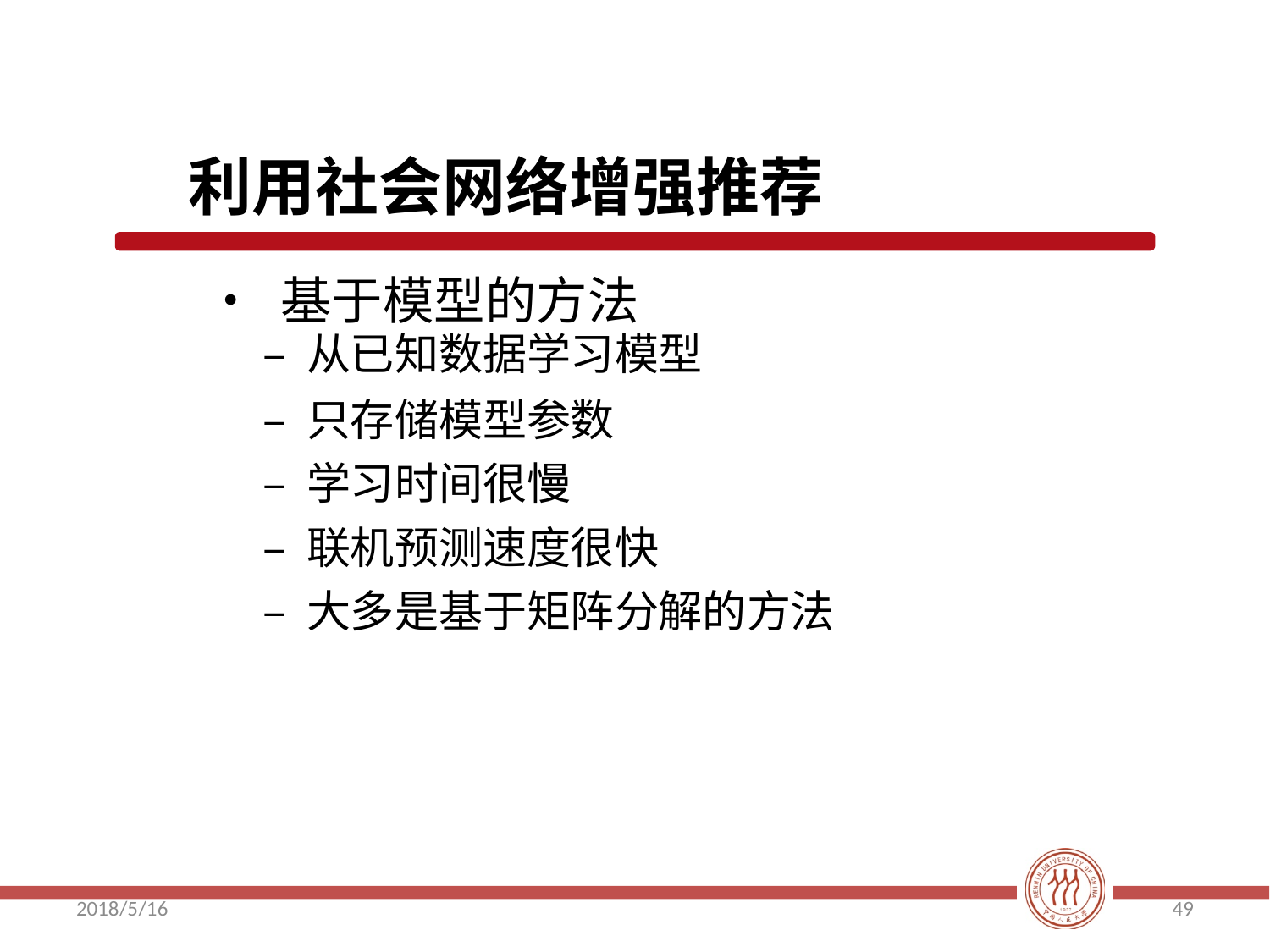

利用社会网络增强推荐

	• 基于模型的方法
		– 从已知数据学习模型

		– 只存储模型参数

		– 学习时间很慢

		– 联机预测速度很快

		– 大多是基于矩阵分解的方法

2018/5/16
49